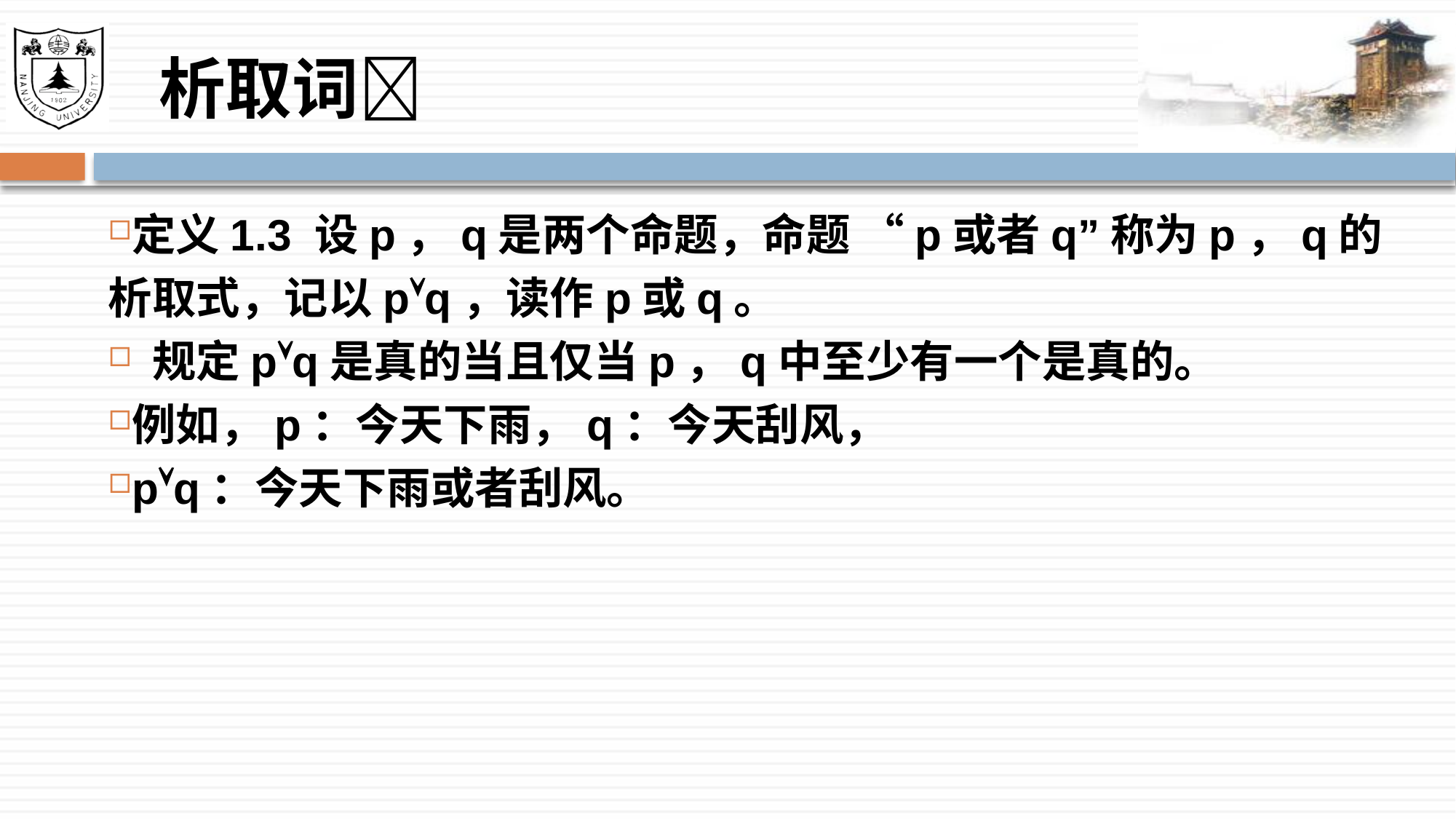

# 析取词∨
定义1.3 设p，q是两个命题，命题 “p或者q”称为p，q的析取式，记以p∨q，读作p或q。
 规定p∨q是真的当且仅当p，q中至少有一个是真的。
例如，p：今天下雨，q：今天刮风，
p∨q：今天下雨或者刮风。